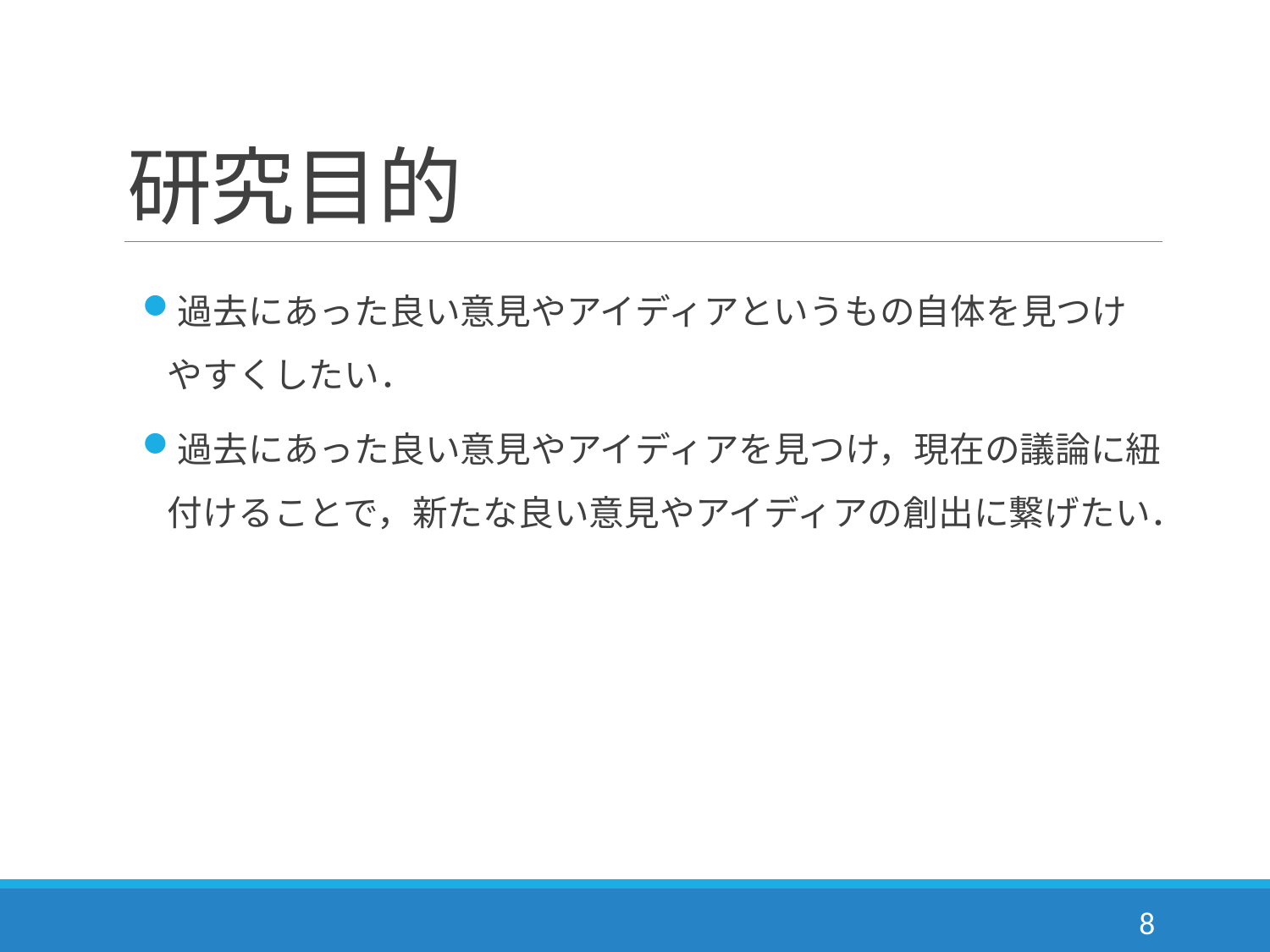

# 研究目的
過去にあった良い意見やアイディアというもの自体を見つけやすくしたい．
過去にあった良い意見やアイディアを見つけ，現在の議論に紐付けることで，新たな良い意見やアイディアの創出に繋げたい．

8